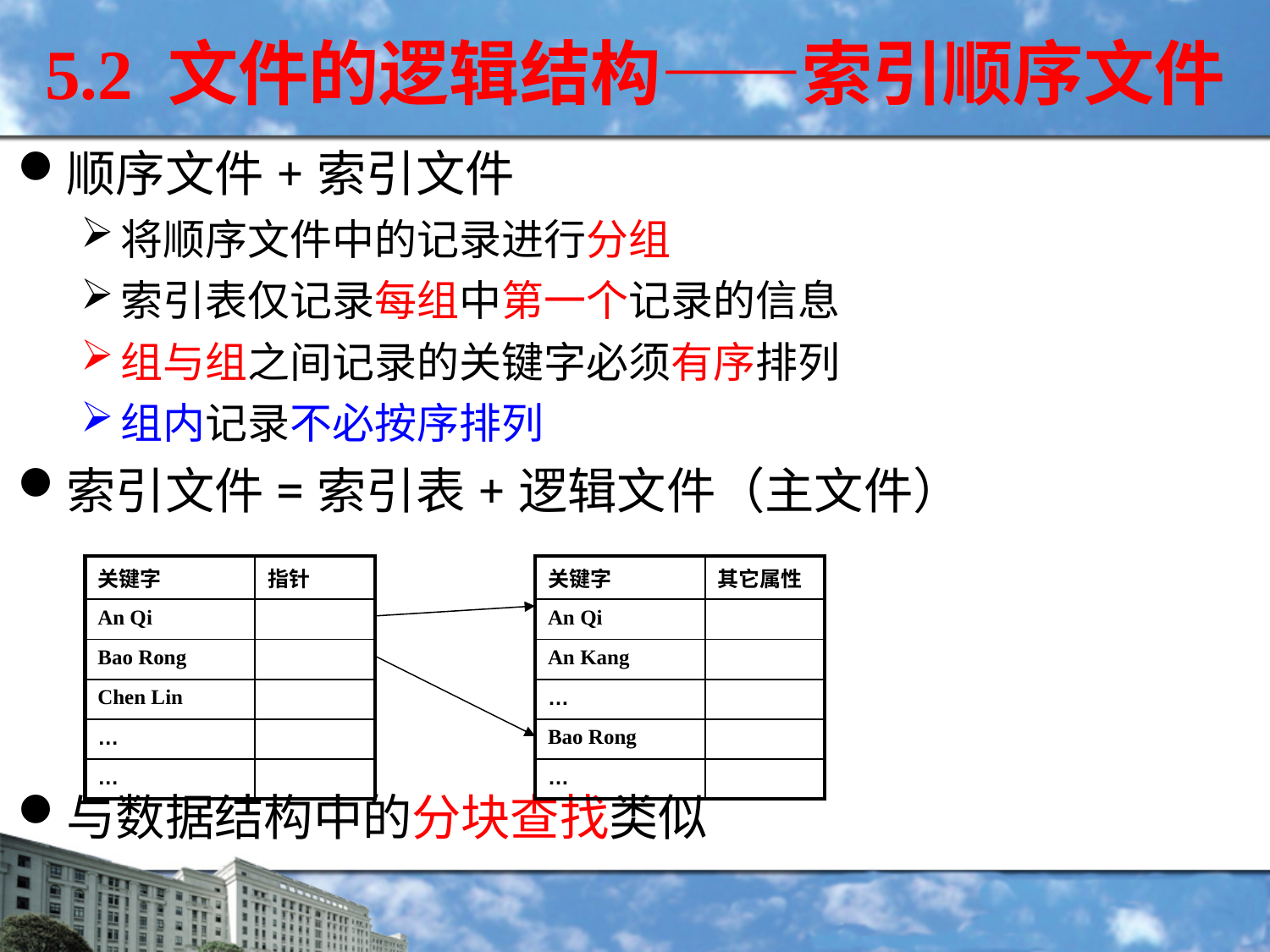

5.2 文件的逻辑结构——索引顺序文件
顺序文件+索引文件
将顺序文件中的记录进行分组
索引表仅记录每组中第一个记录的信息
组与组之间记录的关键字必须有序排列
组内记录不必按序排列
索引文件=索引表+逻辑文件（主文件）

与数据结构中的分块查找类似
| 关键字 | 指针 |
| --- | --- |
| An Qi |  |
| Bao Rong |  |
| Chen Lin |  |
| … |  |
| … |  |
| 关键字 | 其它属性 |
| --- | --- |
| An Qi |  |
| An Kang |  |
| … |  |
| Bao Rong |  |
| … |  |